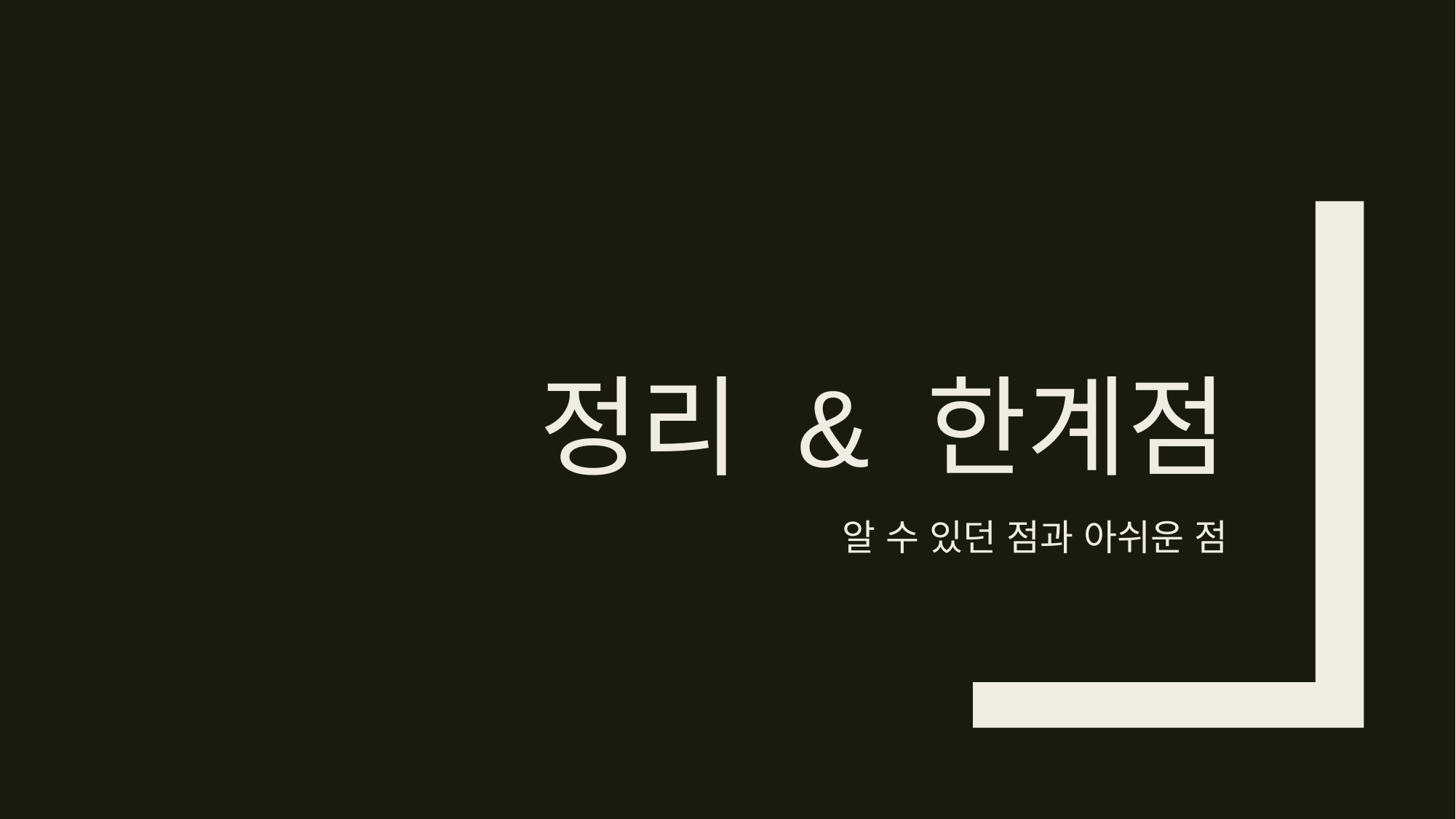

# 정리 & 한계점
알 수 있던 점과 아쉬운 점